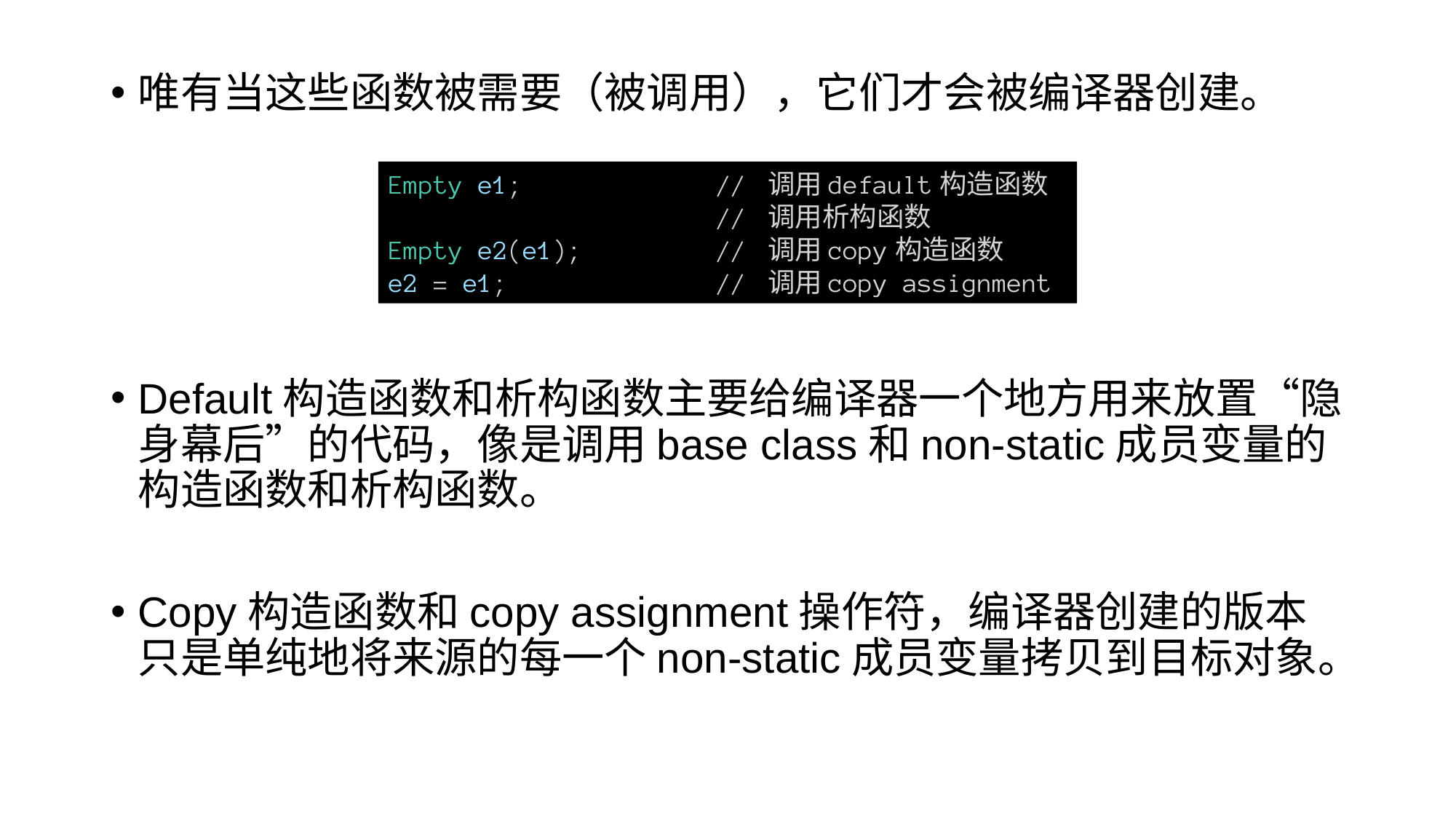

唯有当这些函数被需要（被调用），它们才会被编译器创建。

Default构造函数和析构函数主要给编译器一个地方用来放置“隐身幕后”的代码，像是调用base class和non-static成员变量的构造函数和析构函数。

Copy构造函数和copy assignment操作符，编译器创建的版本只是单纯地将来源的每一个non-static成员变量拷贝到目标对象。

Empty e1;		// 调用default构造函数
			// 调用析构函数
Empty e2(e1);		// 调用copy构造函数
e2 = e1;		// 调用copy assignment